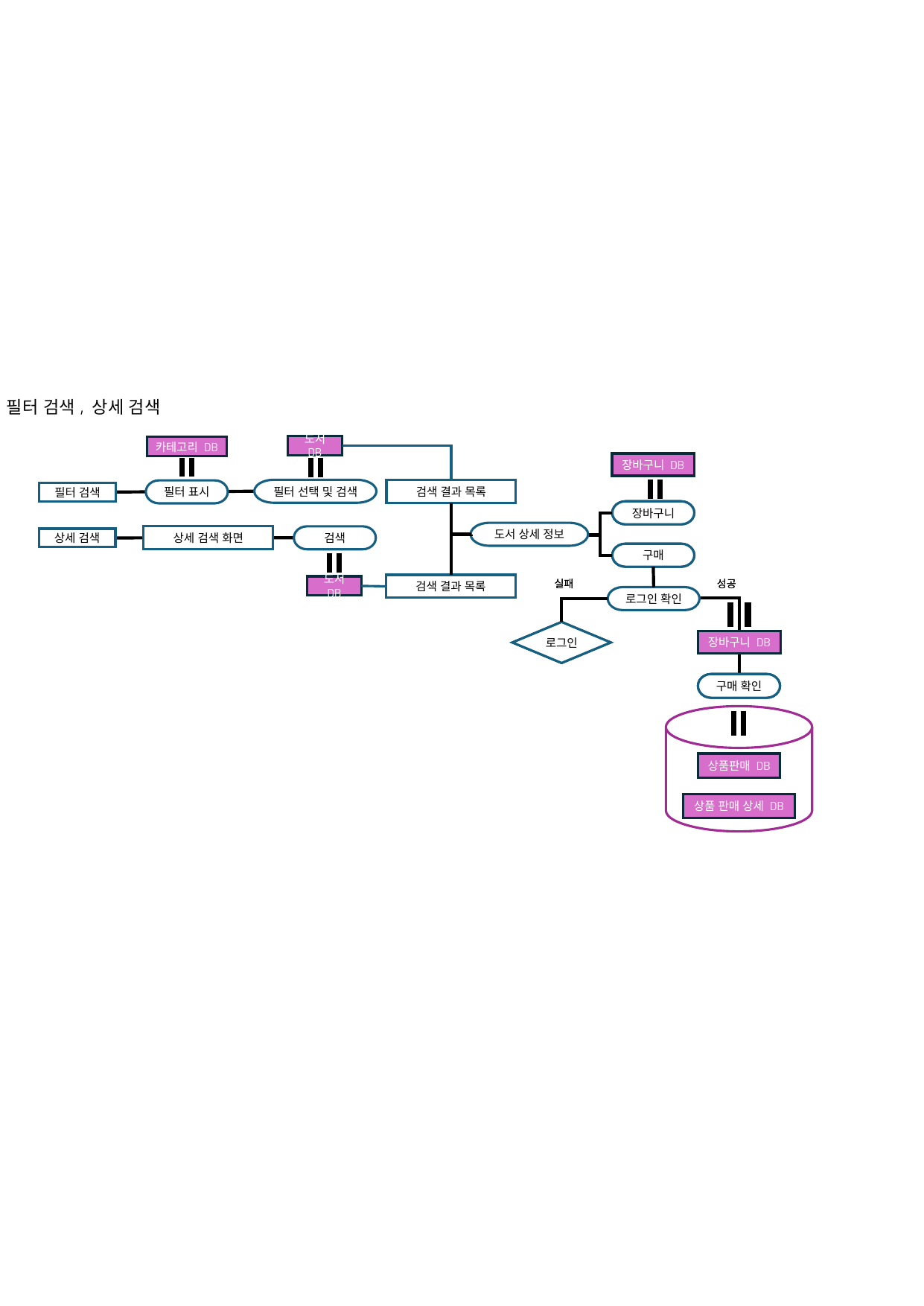

필터 검색, 상세 검색
도서 DB
카테고리 DB

장바구니 DB

필터 선택 및 검색
검색 결과 목록
필터 표시
필터 검색
장바구니
장바구니
도서 상세 정보
상세 검색 화면
검색
상세 검색
구매
구매

실패
실패
성공
성공
검색 결과 목록
도서 DB
로그인 확인

로그인
로그인
장바구니 DB
장바구니 DB
구매 확인
구매 확인

상품판매 DB
상품 판매 상세 DB